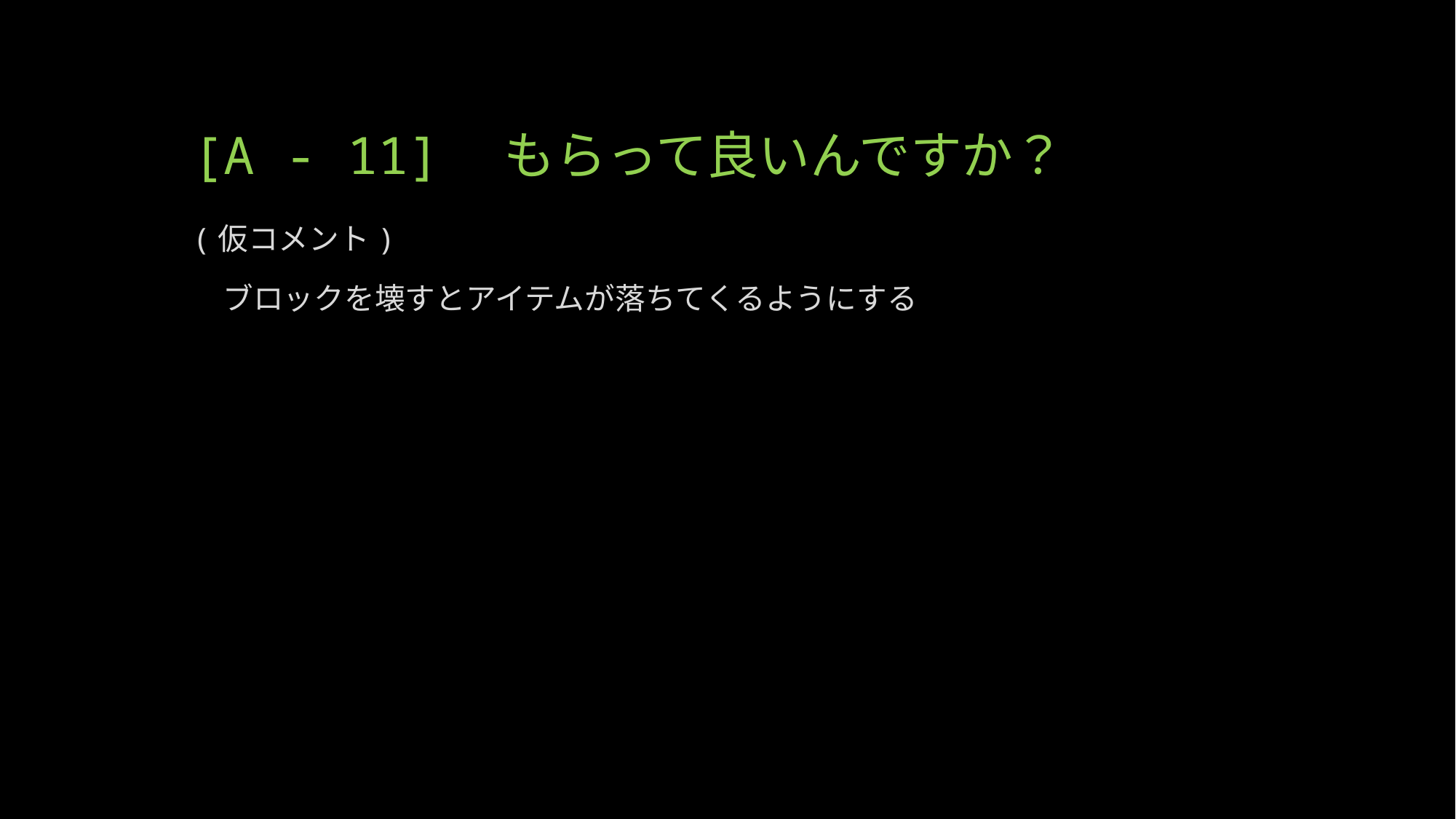

# [A - 11]　もらって良いんですか？
(仮コメント)
　ブロックを壊すとアイテムが落ちてくるようにする